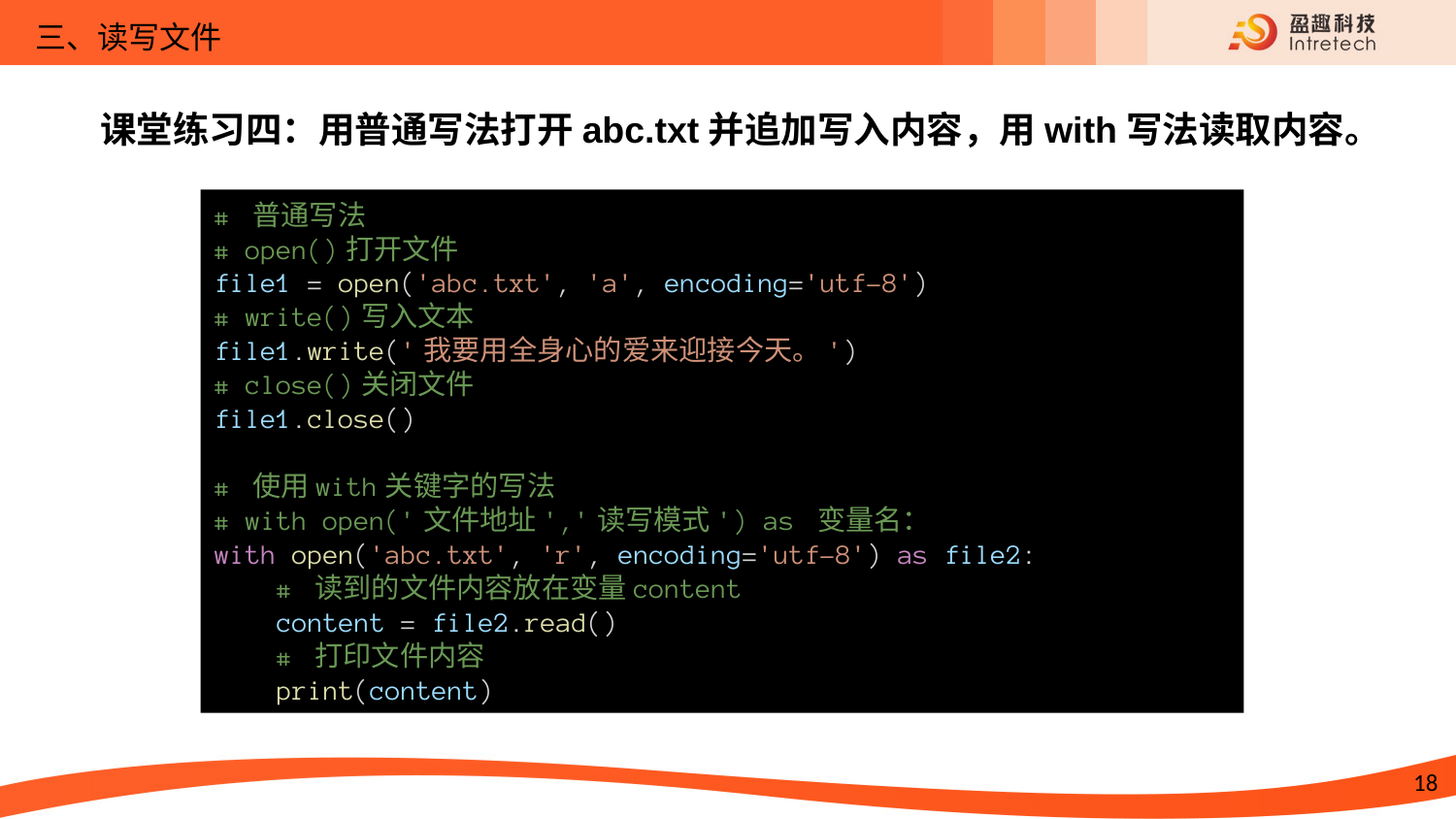

三、读写文件
课堂练习四：用普通写法打开abc.txt并追加写入内容，用with写法读取内容。
# 普通写法 # open()打开文件
file1 = open('abc.txt', 'a', encoding='utf-8')
# write()写入文本
file1.write('我要用全身心的爱来迎接今天。')
# close()关闭文件
file1.close()
# 使用with关键字的写法
# with open('文件地址','读写模式') as 变量名：
with open('abc.txt', 'r', encoding='utf-8') as file2:
    # 读到的文件内容放在变量content
    content = file2.read()
    # 打印文件内容
    print(content)